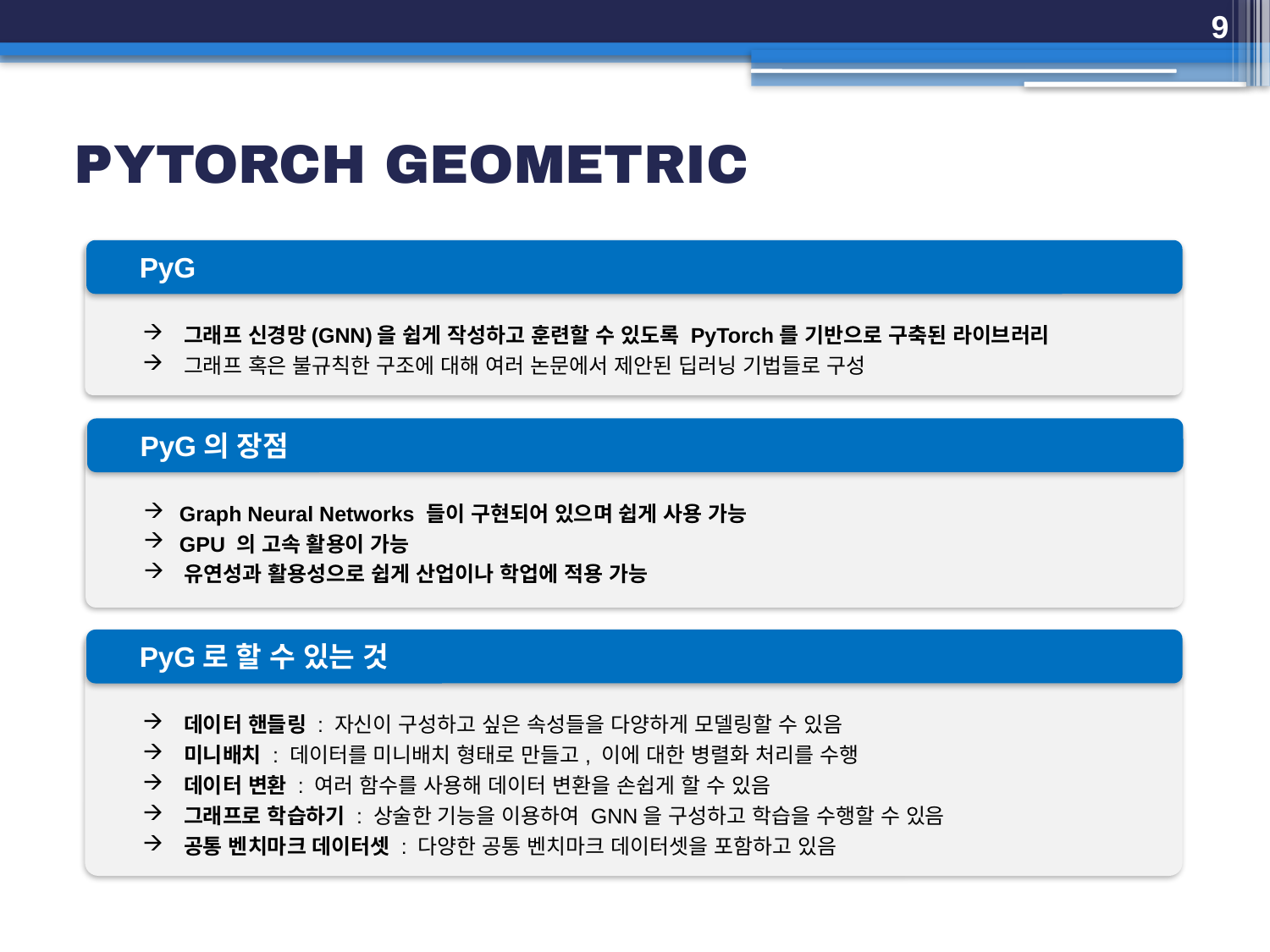

9
# PyTorch Geometric

PyG

 그래프 신경망(GNN)을 쉽게 작성하고 훈련할 수 있도록 PyTorch를 기반으로 구축된 라이브러리
 그래프 혹은 불규칙한 구조에 대해 여러 논문에서 제안된 딥러닝 기법들로 구성

PyG의 장점

 Graph Neural Networks 들이 구현되어 있으며 쉽게 사용 가능
 GPU 의 고속 활용이 가능
 유연성과 활용성으로 쉽게 산업이나 학업에 적용 가능

PyG로 할 수 있는 것

 데이터 핸들링 : 자신이 구성하고 싶은 속성들을 다양하게 모델링할 수 있음
 미니배치 : 데이터를 미니배치 형태로 만들고, 이에 대한 병렬화 처리를 수행
 데이터 변환 : 여러 함수를 사용해 데이터 변환을 손쉽게 할 수 있음
 그래프로 학습하기 : 상술한 기능을 이용하여 GNN을 구성하고 학습을 수행할 수 있음
 공통 벤치마크 데이터셋 : 다양한 공통 벤치마크 데이터셋을 포함하고 있음